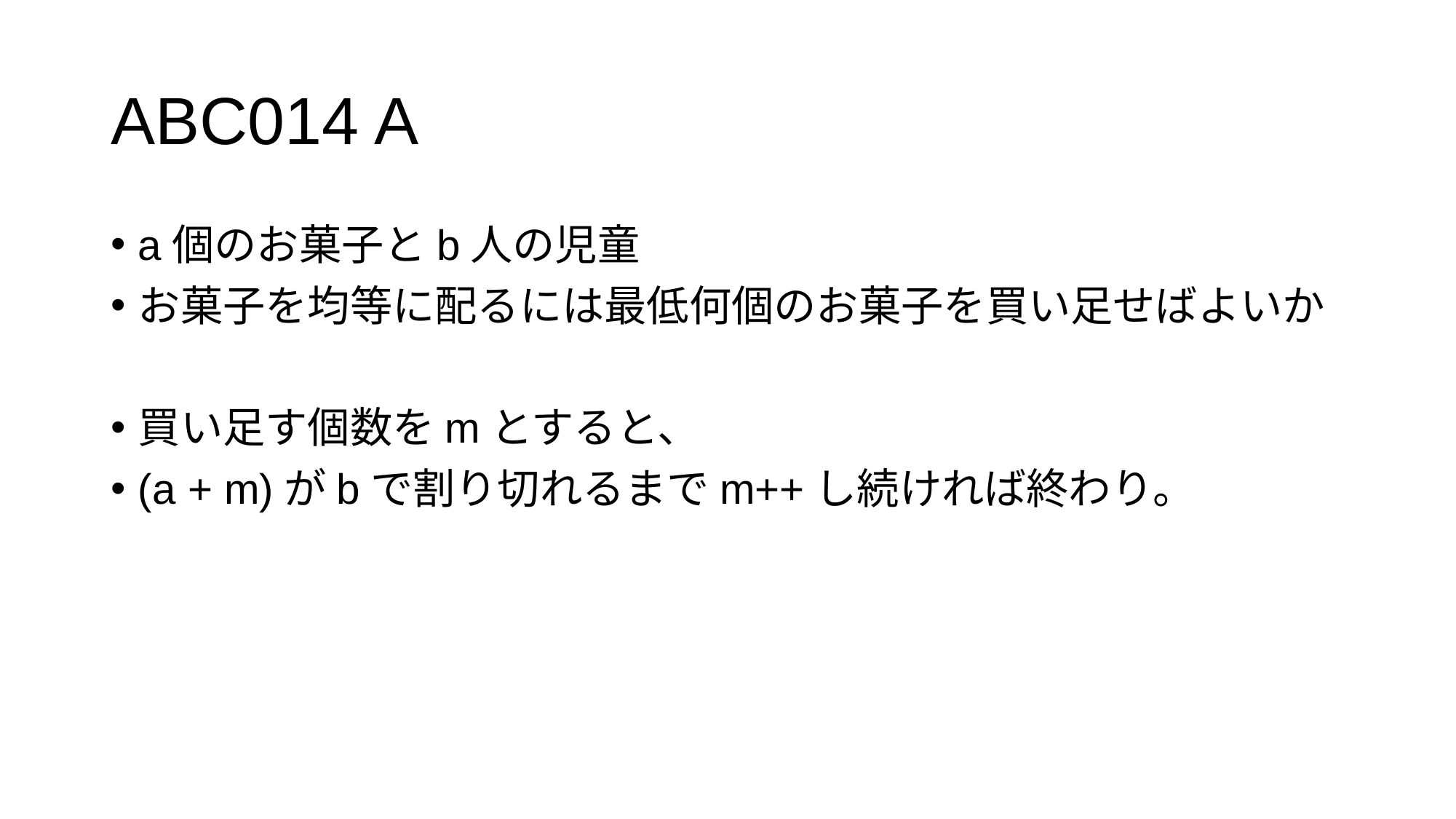

# ABC014 A
a個のお菓子とb人の児童
お菓子を均等に配るには最低何個のお菓子を買い足せばよいか

買い足す個数をmとすると、
(a + m)がbで割り切れるまでm++し続ければ終わり。